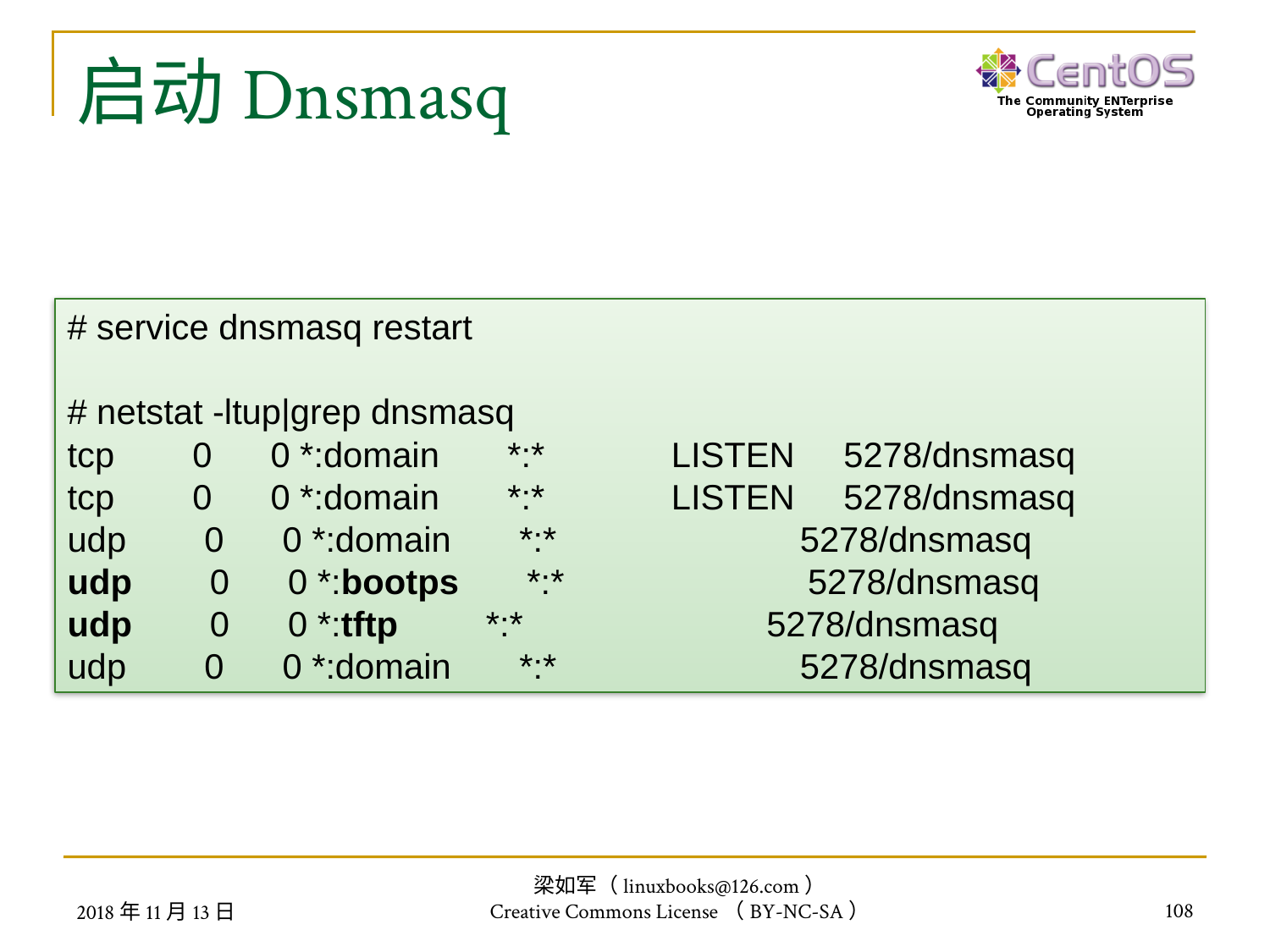

# 启动Dnsmasq
# service dnsmasq restart

# netstat -ltup|grep dnsmasq
tcp        0      0 *:domain       *:*             LISTEN     5278/dnsmasq
tcp        0      0 *:domain       *:*             LISTEN     5278/dnsmasq
udp        0      0 *:domain       *:*                         5278/dnsmasq
udp        0      0 *:bootps       *:*                         5278/dnsmasq
udp        0      0 *:tftp         *:*                         5278/dnsmasq
udp        0      0 *:domain       *:*                         5278/dnsmasq
梁如军（linuxbooks@126.com）
Creative Commons License（BY-NC-SA）
2018年11月13日
108